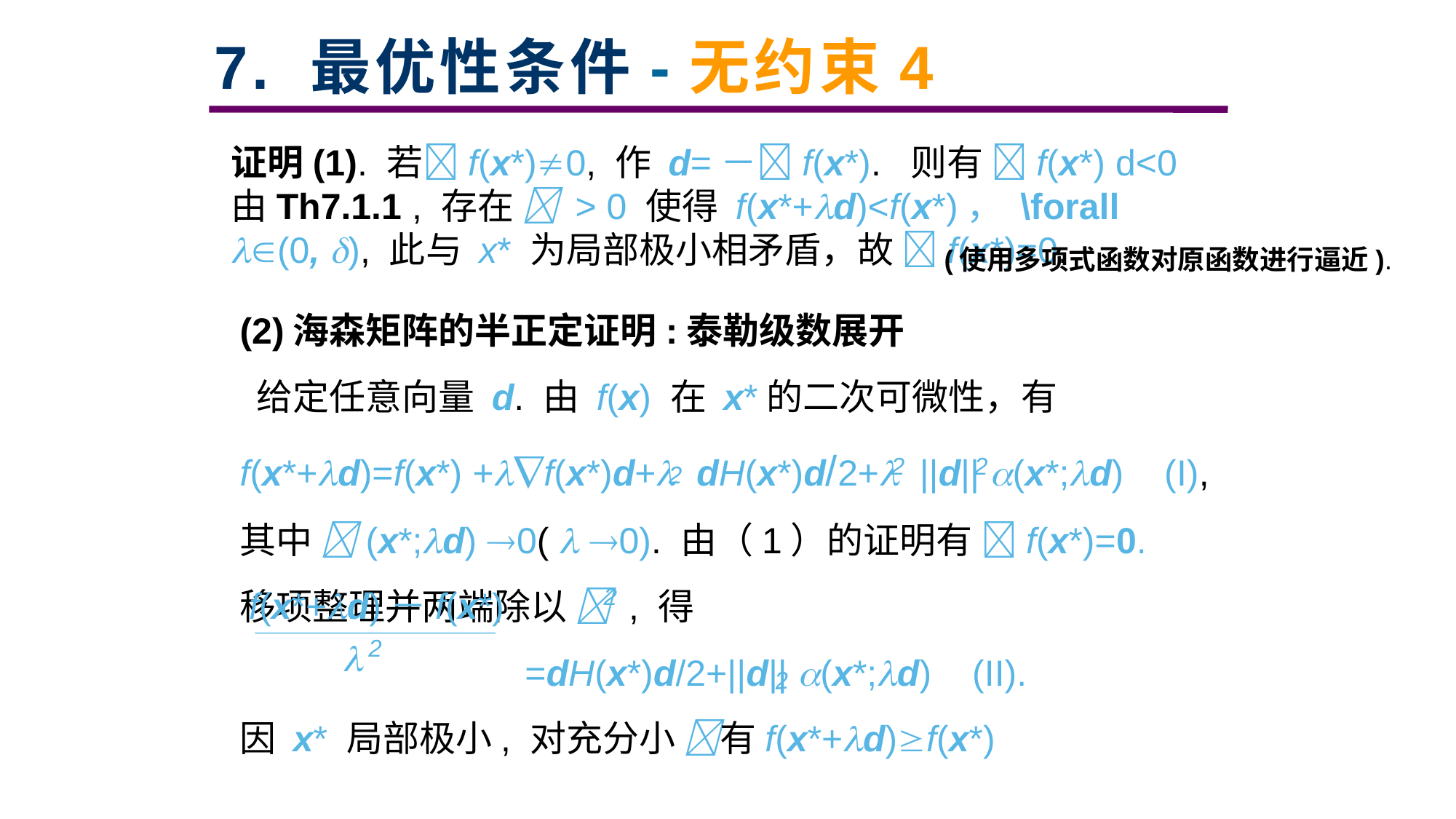

# 7. 最优性条件-无约束4

证明(1). 若∇f(x*)≠0, 作 d=－∇f(x*).  则有 ∇f(x*) d<0
由Th7.1.1 , 存在 δ > 0 使得 f(x*+λd)<f(x*)， \forall λ∈(0, δ), 此与 x* 为局部极小相矛盾，故 ∇f(x*)=0.
(使用多项式函数对原函数进行逼近).
(2)海森矩阵的半正定证明:泰勒级数展开
 给定任意向量 d. 由 f(x) 在 x*的二次可微性，有
f(x*+λd)=f(x*) +λ∇f(x*)d+λ  dH(x*)d/2+λ  ||d|| α(x*;λd)    (I),
其中 α(x*;λd) →0( λ →0). 由（1）的证明有 ∇f(x*)=0.
移项整理并两端除以 λ , 得
                            =dH(x*)d/2+||d|| α(x*;λd)    (II).
因 x* 局部极小, 对充分小 λ有f(x*+λd)≥f(x*)
2
2
2
 f(x*+λd)－f(x*)
2
2
λ

2